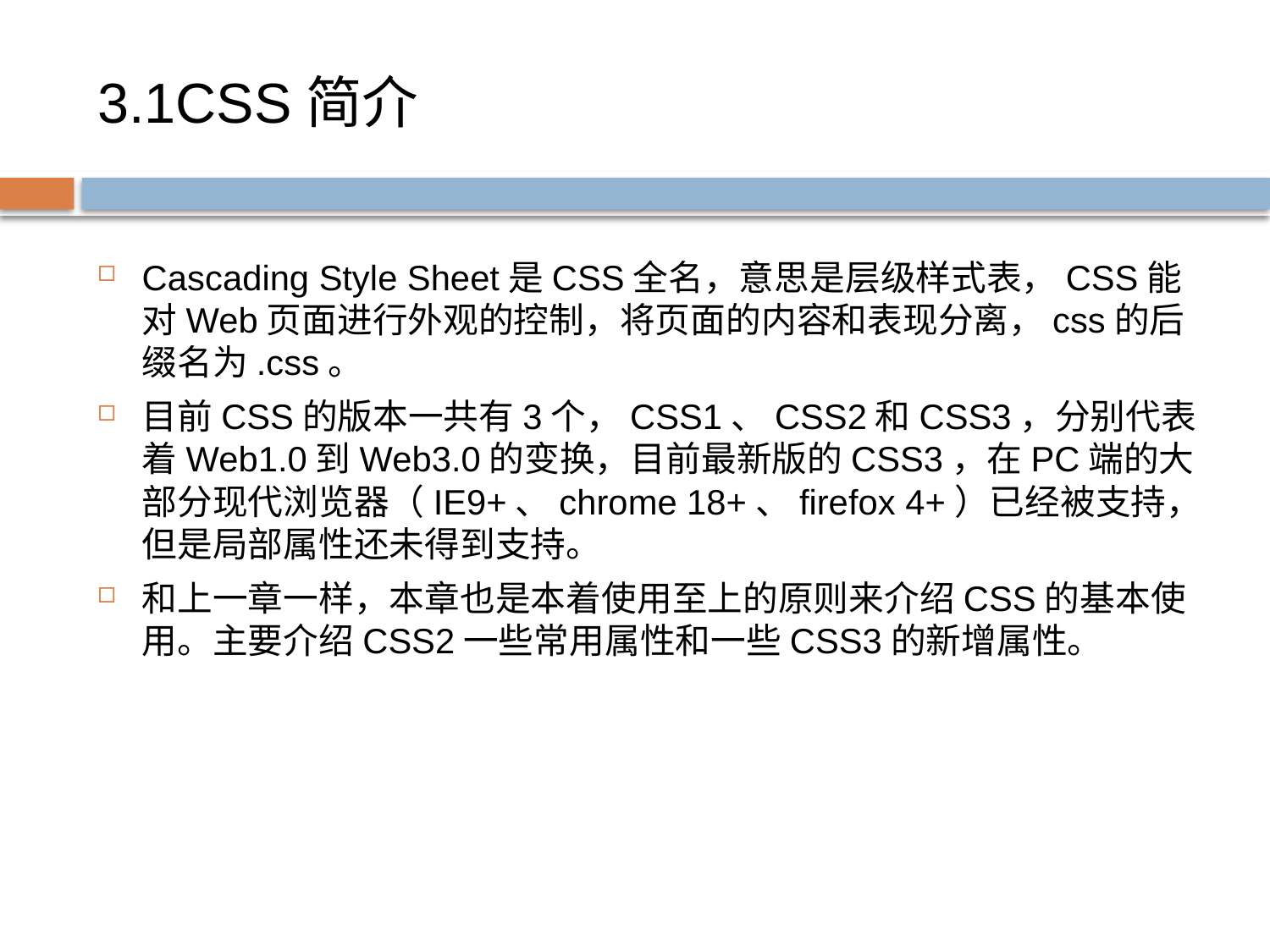

# 3.1CSS简介
Cascading Style Sheet是CSS全名，意思是层级样式表，CSS能对Web页面进行外观的控制，将页面的内容和表现分离，css的后缀名为.css。
目前CSS的版本一共有3个，CSS1、CSS2和CSS3，分别代表着Web1.0到Web3.0的变换，目前最新版的CSS3，在PC端的大部分现代浏览器（IE9+、chrome 18+、firefox 4+）已经被支持，但是局部属性还未得到支持。
和上一章一样，本章也是本着使用至上的原则来介绍CSS的基本使用。主要介绍CSS2一些常用属性和一些CSS3的新增属性。